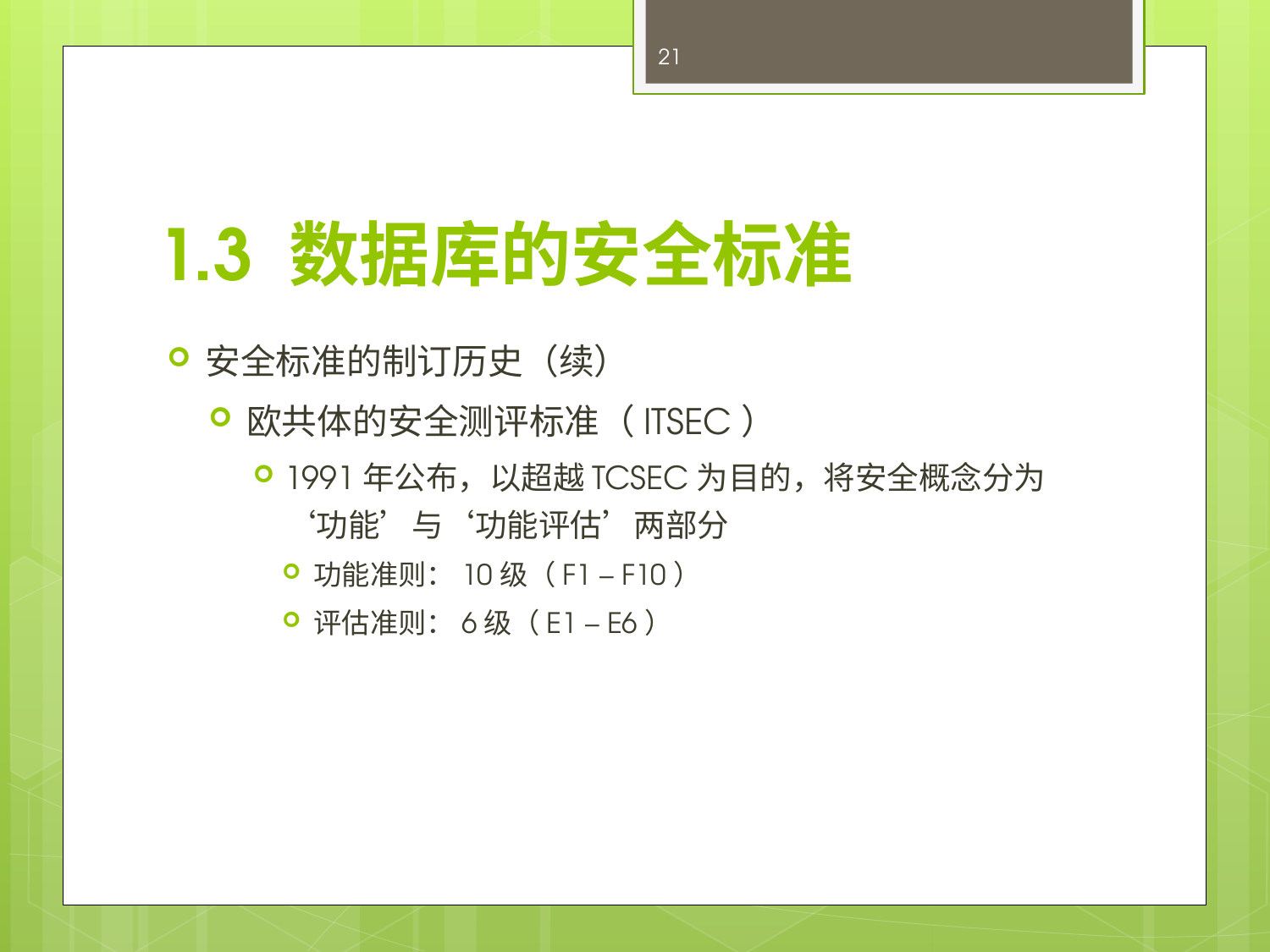

21
# 1.3 数据库的安全标准
安全标准的制订历史（续）
欧共体的安全测评标准（ITSEC）
1991年公布，以超越TCSEC为目的，将安全概念分为‘功能’与‘功能评估’两部分
功能准则：10级（F1 – F10）
评估准则：6级（E1 – E6）